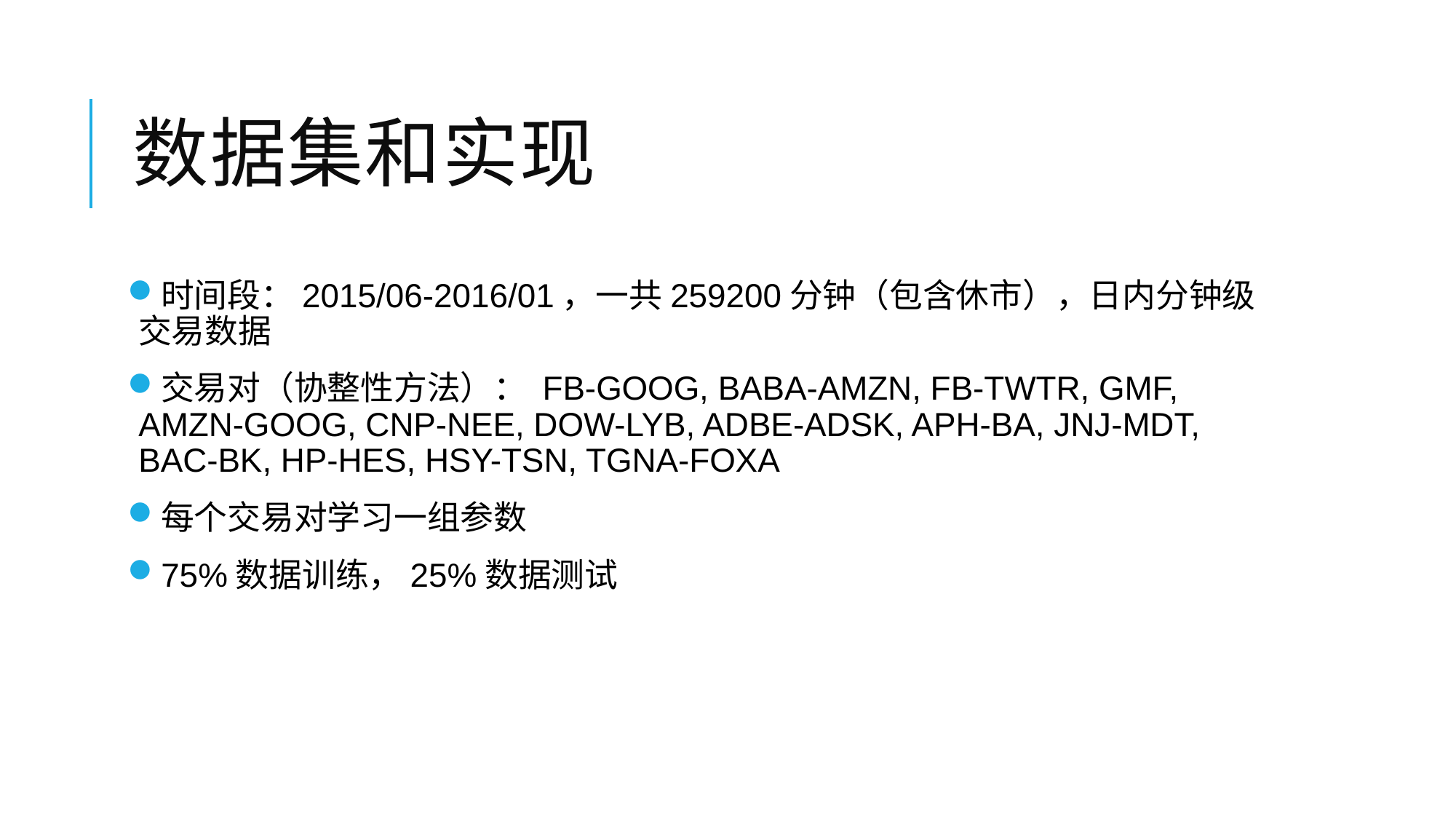

# 数据集和实现
时间段：2015/06-2016/01，一共259200分钟（包含休市），日内分钟级交易数据
交易对（协整性方法）： FB-GOOG, BABA-AMZN, FB-TWTR, GMF, AMZN-GOOG, CNP-NEE, DOW-LYB, ADBE-ADSK, APH-BA, JNJ-MDT, BAC-BK, HP-HES, HSY-TSN, TGNA-FOXA
每个交易对学习一组参数
75%数据训练，25%数据测试